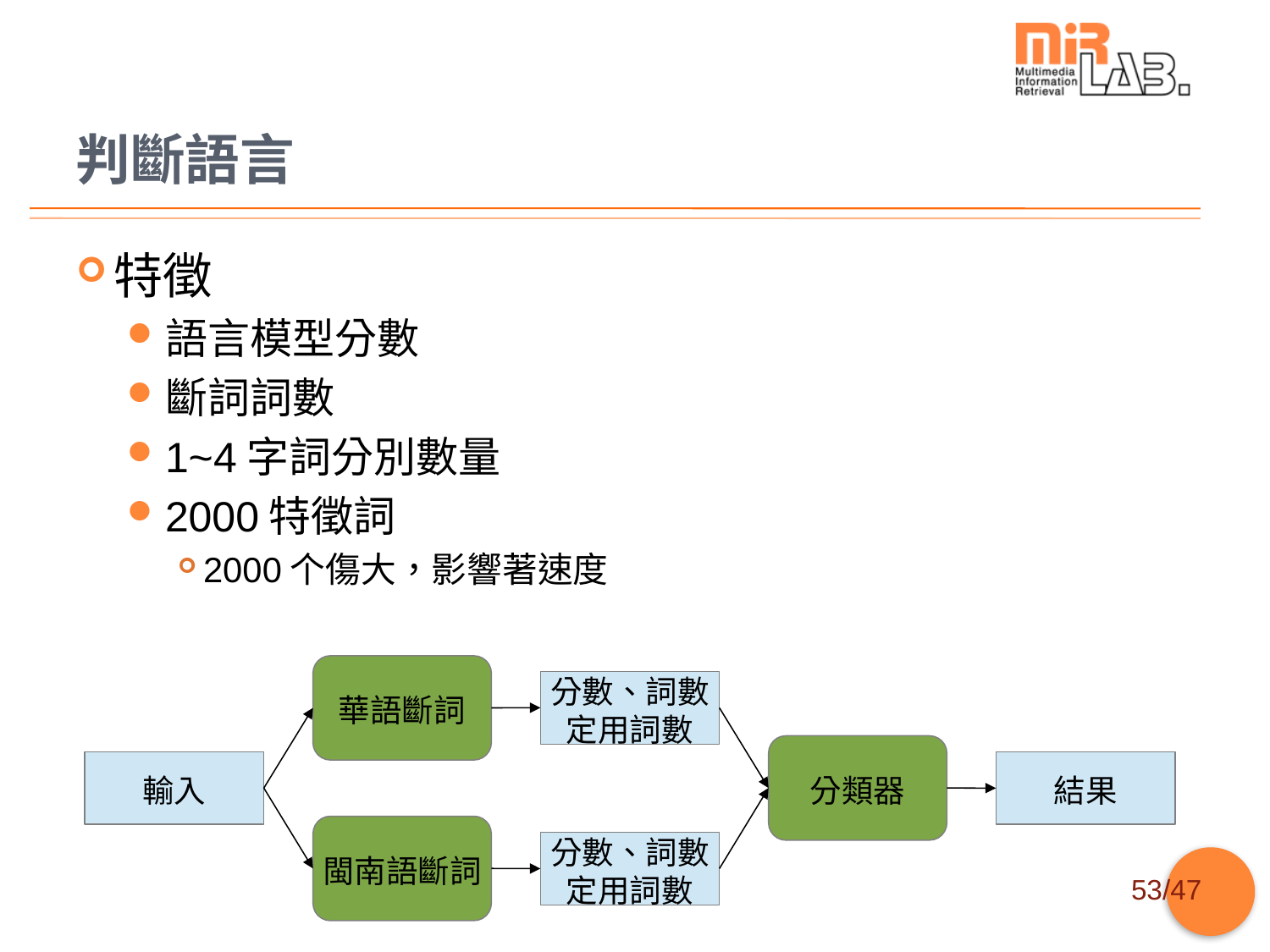

# 判斷語言
特徵
語言模型分數
斷詞詞數
1~4字詞分別數量
2000特徵詞
2000个傷大，影響著速度
華語斷詞
分數、詞數
定用詞數
分類器
輸入
結果
閩南語斷詞
分數、詞數
定用詞數